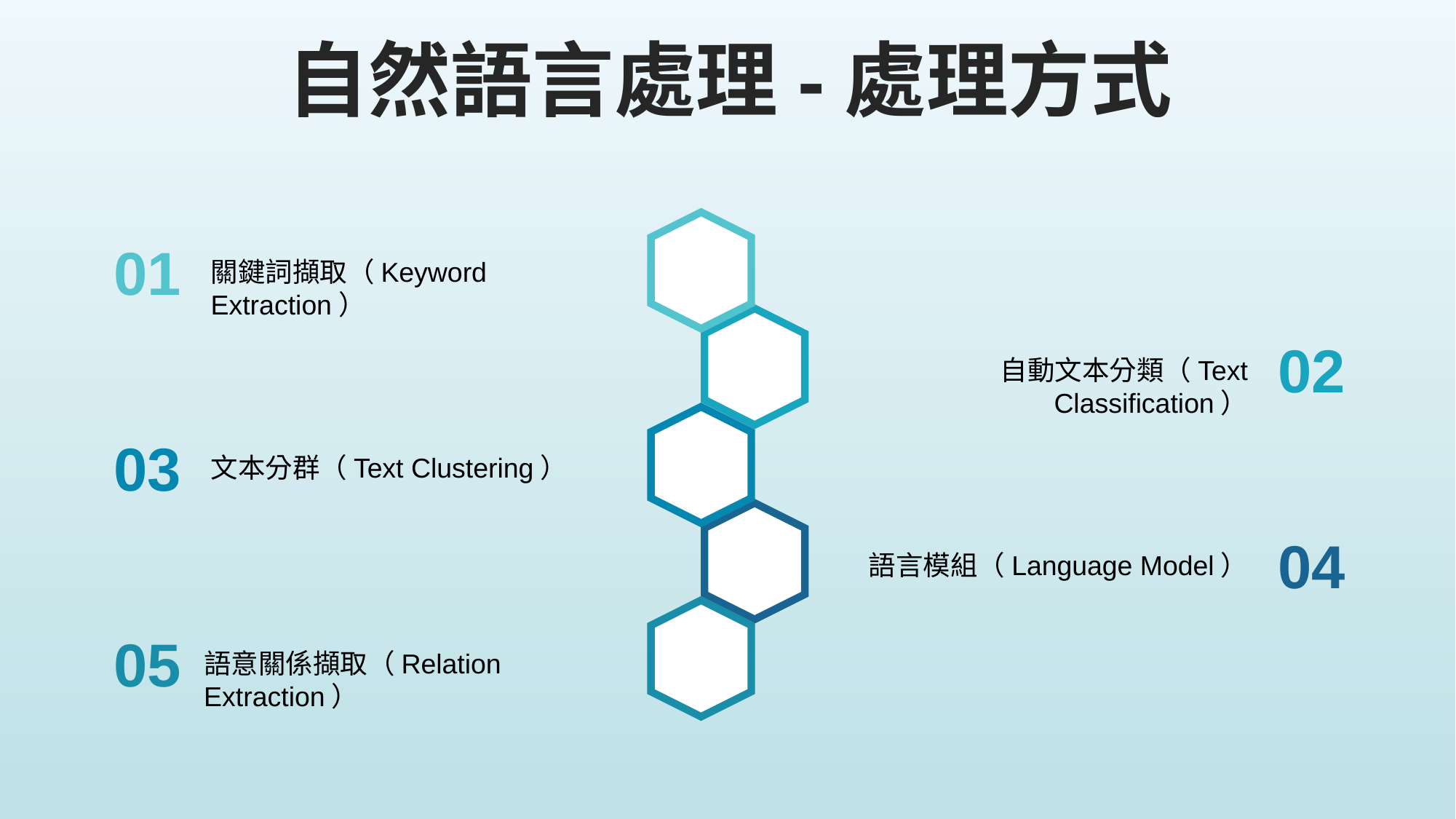

自然語言處理-處理方式

01
關鍵詞擷取（Keyword Extraction）
02
自動文本分類（Text Classification）
03
文本分群（Text Clustering）
04
語言模組（Language Model）
05
語意關係擷取（Relation Extraction）